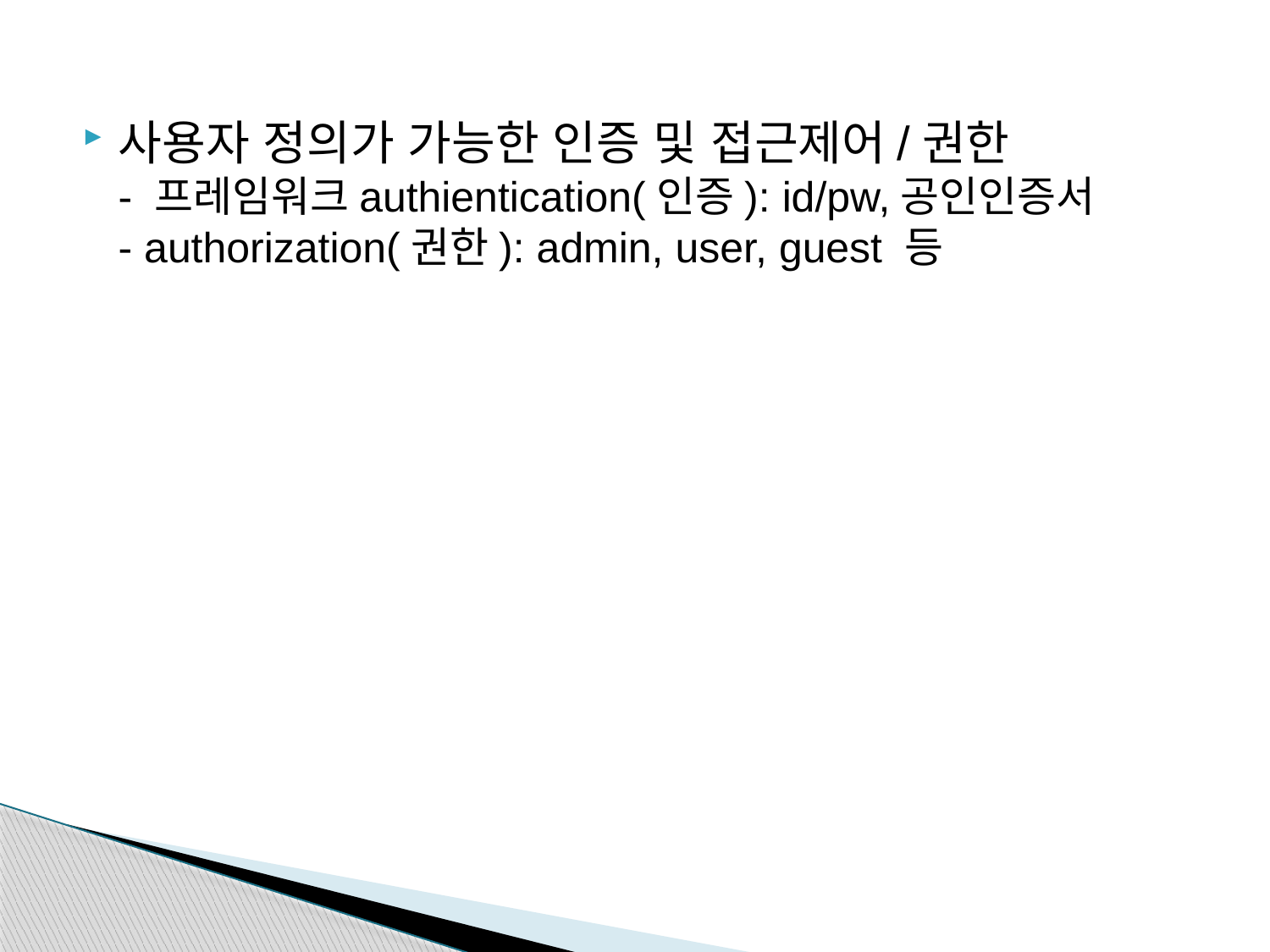

사용자 정의가 가능한 인증 및 접근제어/권한
- 프레임워크authientication(인증): id/pw,공인인증서
- authorization(권한): admin, user, guest 등